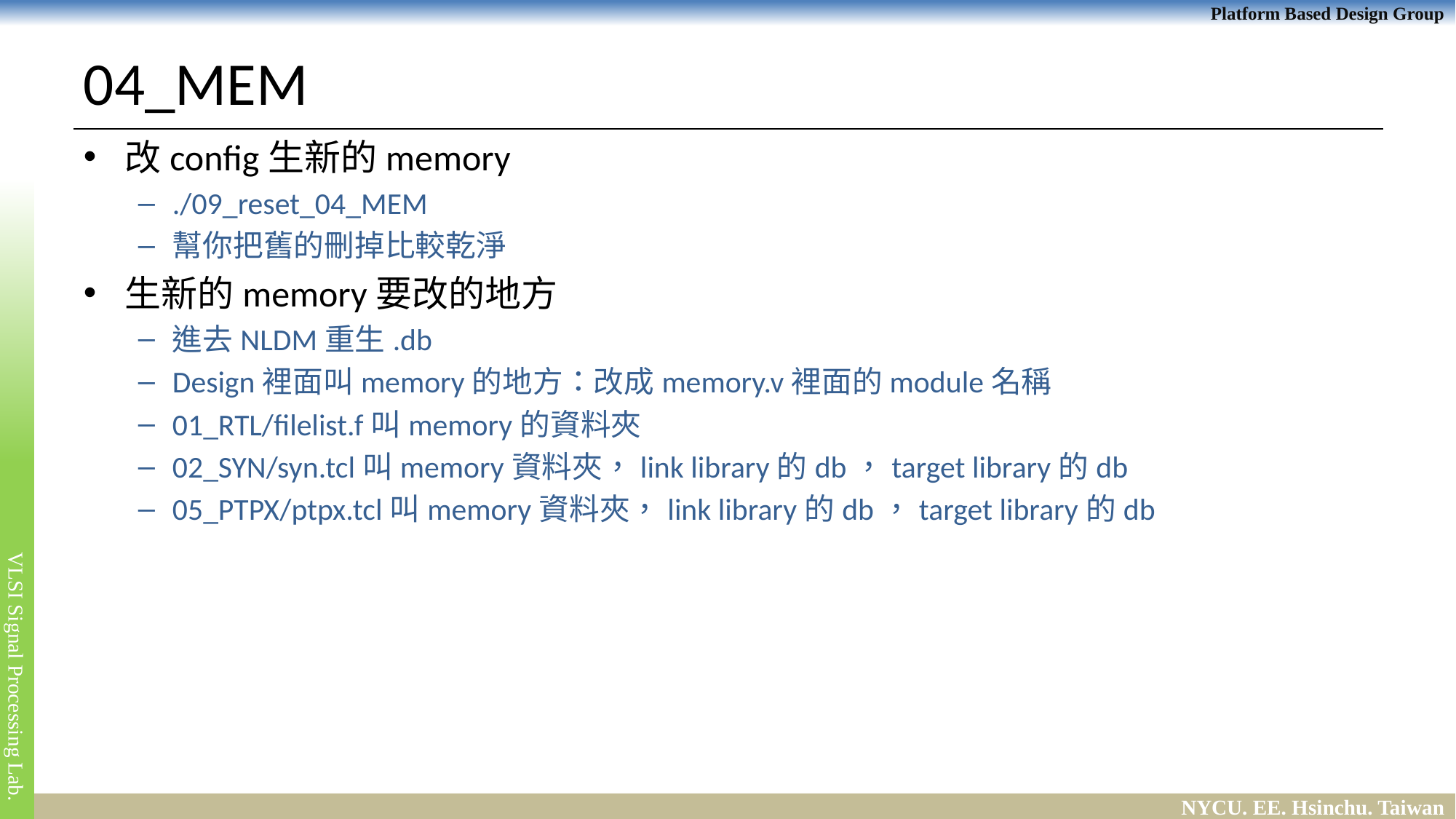

# 04_MEM
改config生新的memory
./09_reset_04_MEM
幫你把舊的刪掉比較乾淨
生新的memory要改的地方
進去NLDM重生.db
Design裡面叫memory的地方：改成memory.v裡面的module名稱
01_RTL/filelist.f叫memory的資料夾
02_SYN/syn.tcl叫memory資料夾，link library的db，target library的db
05_PTPX/ptpx.tcl叫memory資料夾，link library的db，target library的db